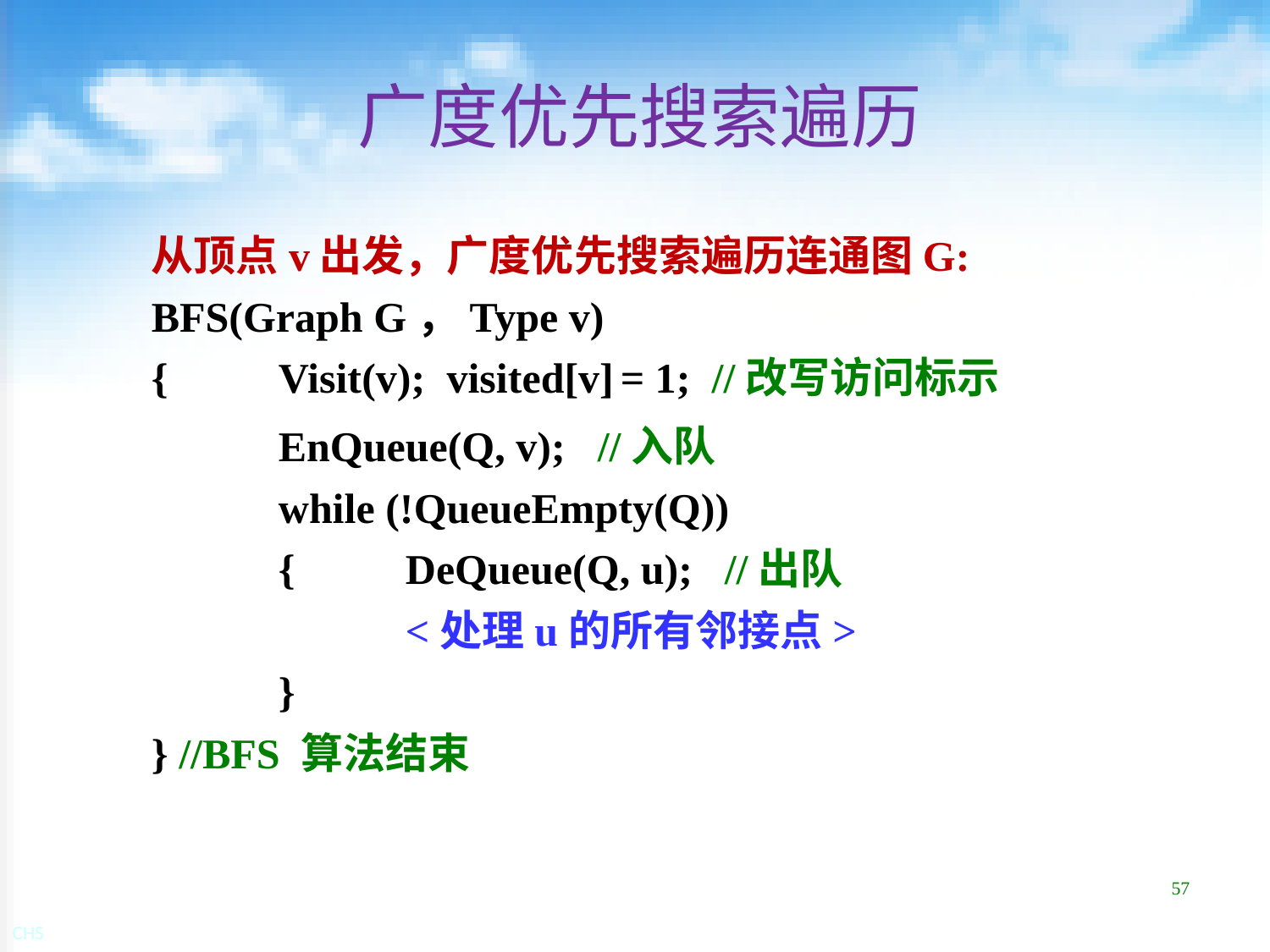

# 广度优先搜索遍历
从顶点v出发，广度优先搜索遍历连通图G:
BFS(Graph G，Type v)
{	Visit(v);  visited[v] = 1;  //改写访问标示
	EnQueue(Q, v);   //入队
	while (!QueueEmpty(Q))
	{	DeQueue(Q, u);   //出队
		<处理u的所有邻接点>
	}
} //BFS 算法结束
57